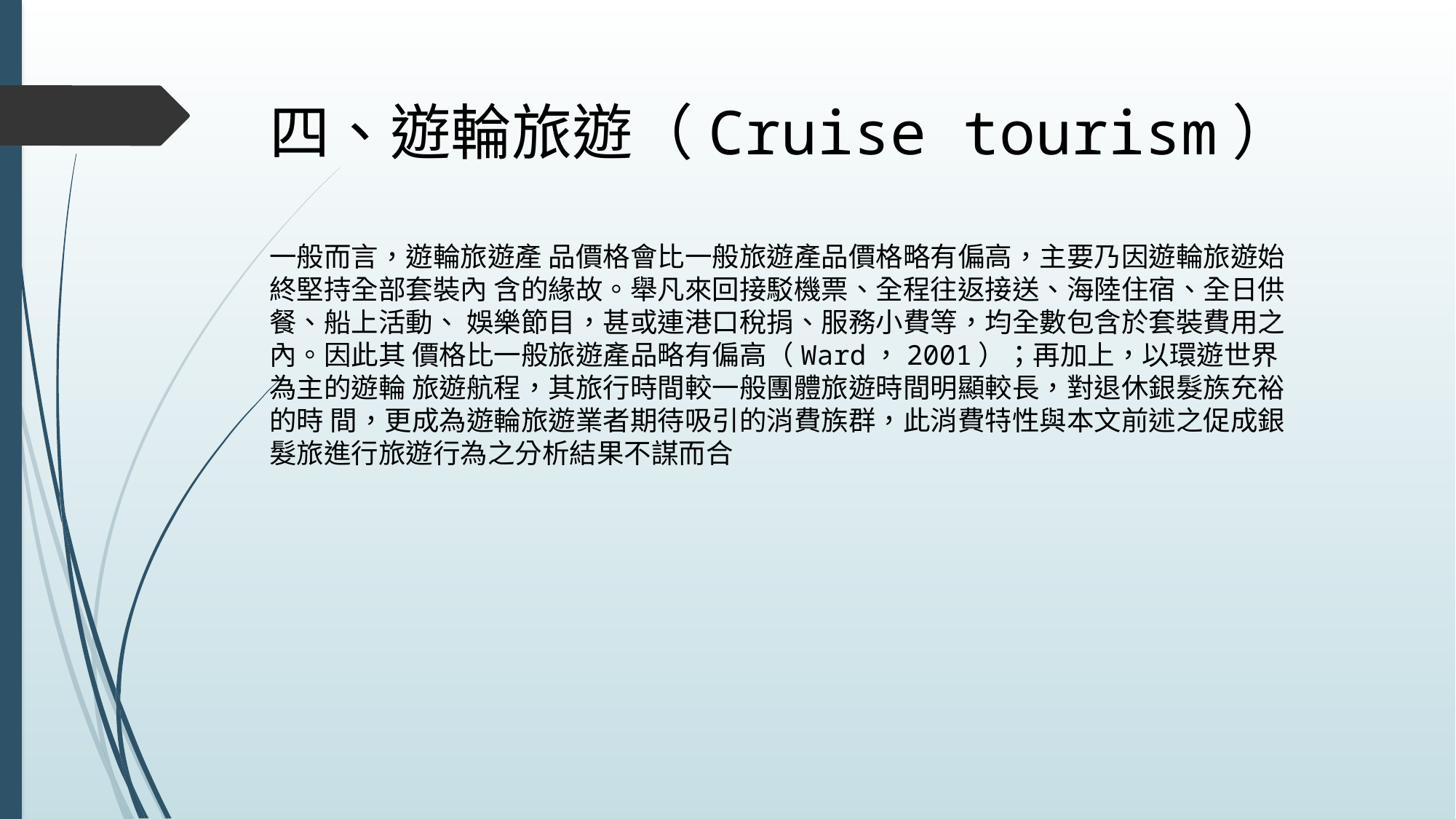

四、遊輪旅遊（Cruise tourism）

一般而言，遊輪旅遊產 品價格會比一般旅遊產品價格略有偏高，主要乃因遊輪旅遊始終堅持全部套裝內 含的緣故。舉凡來回接駁機票、全程往返接送、海陸住宿、全日供餐、船上活動、 娛樂節目，甚或連港口稅捐、服務小費等，均全數包含於套裝費用之內。因此其 價格比一般旅遊產品略有偏高（Ward，2001）；再加上，以環遊世界為主的遊輪 旅遊航程，其旅行時間較一般團體旅遊時間明顯較長，對退休銀髮族充裕的時 間，更成為遊輪旅遊業者期待吸引的消費族群，此消費特性與本文前述之促成銀髮旅進行旅遊行為之分析結果不謀而合